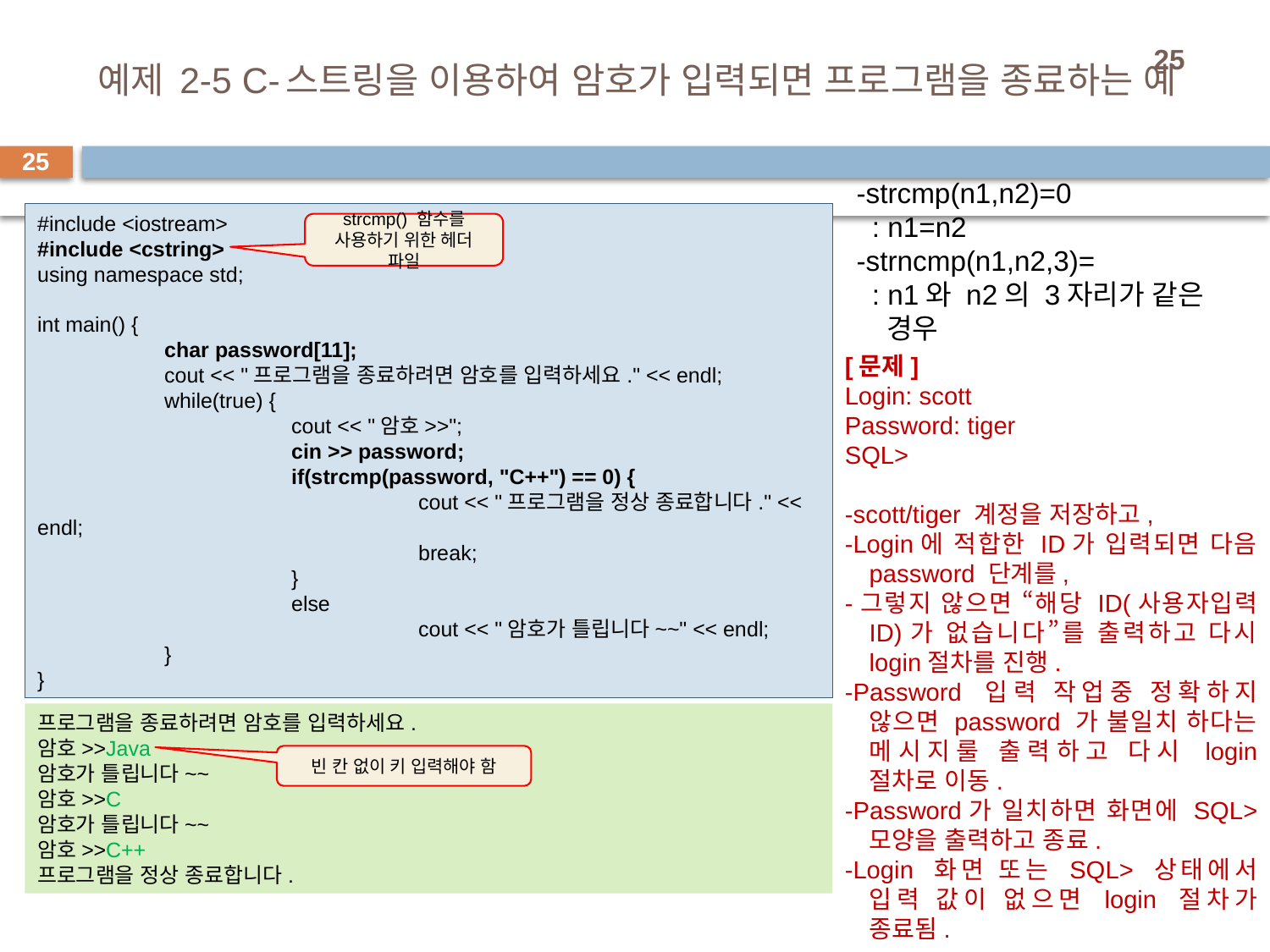

# 예제 2-5 C-스트링을 이용하여 암호가 입력되면 프로그램을 종료하는 예
25
-strcmp(n1,n2)=0
  : n1=n2
-strncmp(n1,n2,3)=
  : n1와 n2의 3자리가 같은
   경우
#include <iostream>
#include <cstring>
using namespace std;

int main() {
	char password[11];
	cout << "프로그램을 종료하려면 암호를 입력하세요." << endl;
	while(true) {
		cout << "암호>>";
		cin >> password;
		if(strcmp(password, "C++") == 0) {
			cout << "프로그램을 정상 종료합니다." << endl;
			break;
		}
		else
			cout << "암호가 틀립니다~~" << endl;
	}
}
strcmp() 함수를 사용하기 위한 헤더 파일
[문제]
Login: scott
Password: tiger
SQL>

-scott/tiger 계정을 저장하고,
-Login에 적합한 ID가 입력되면 다음 password 단계를,
-그렇지 않으면 “해당 ID(사용자입력 ID)가 없습니다”를 출력하고 다시 login절차를 진행.
-Password 입력 작업중 정확하지 않으면 password 가 불일치 하다는 메시지룰 출력하고 다시 login 절차로 이동.
-Password가 일치하면 화면에 SQL> 모양을 출력하고 종료.
-Login 화면 또는 SQL> 상태에서 입력 값이 없으면 login 절차가 종료됨.
프로그램을 종료하려면 암호를 입력하세요.
암호>>Java
암호가 틀립니다~~
암호>>C
암호가 틀립니다~~
암호>>C++
프로그램을 정상 종료합니다.
빈 칸 없이 키 입력해야 함